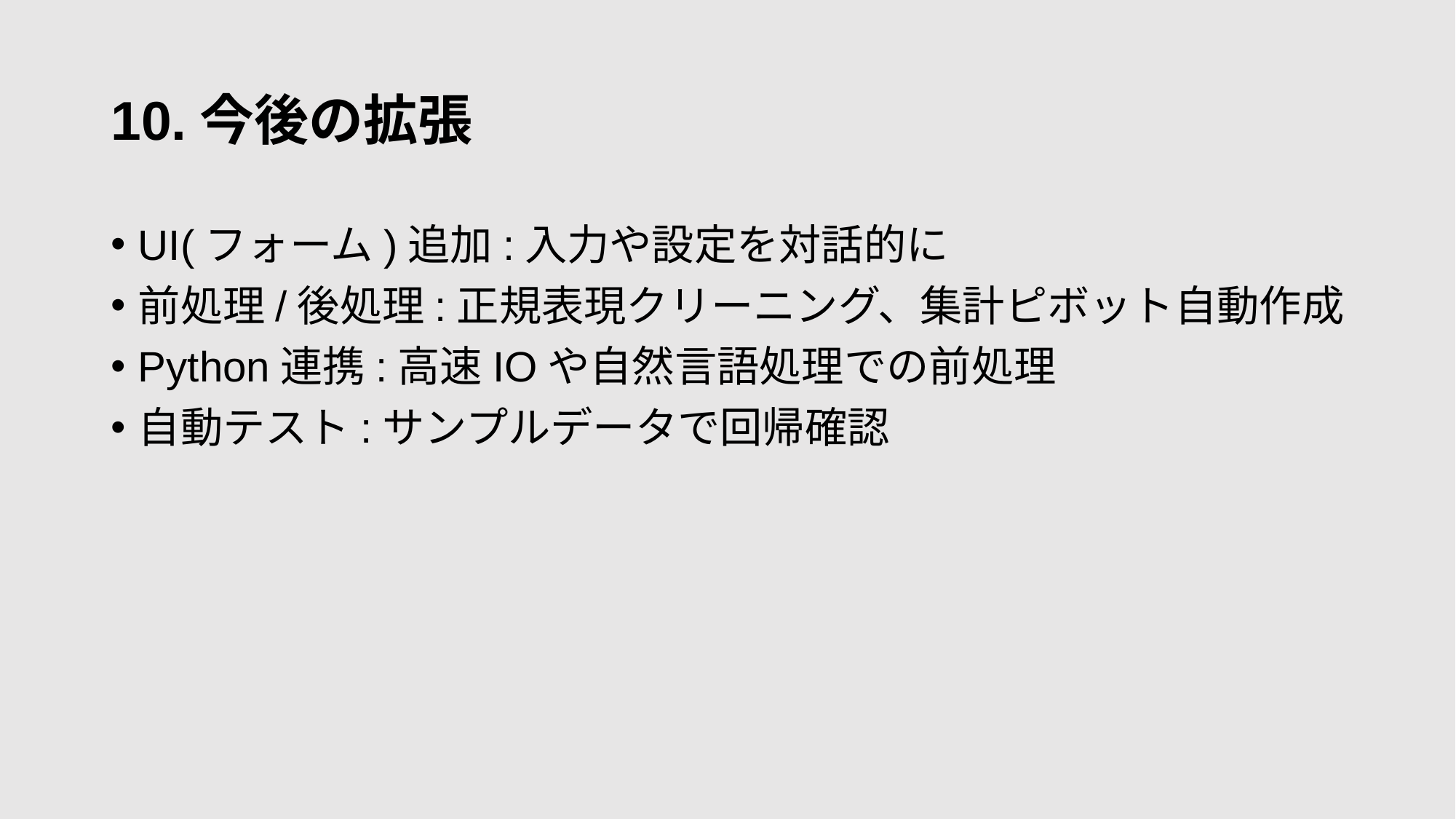

# 10.今後の拡張
UI(フォーム)追加:入力や設定を対話的に
前処理/後処理:正規表現クリーニング、集計ピボット自動作成
Python連携:高速IOや自然言語処理での前処理
自動テスト:サンプルデータで回帰確認